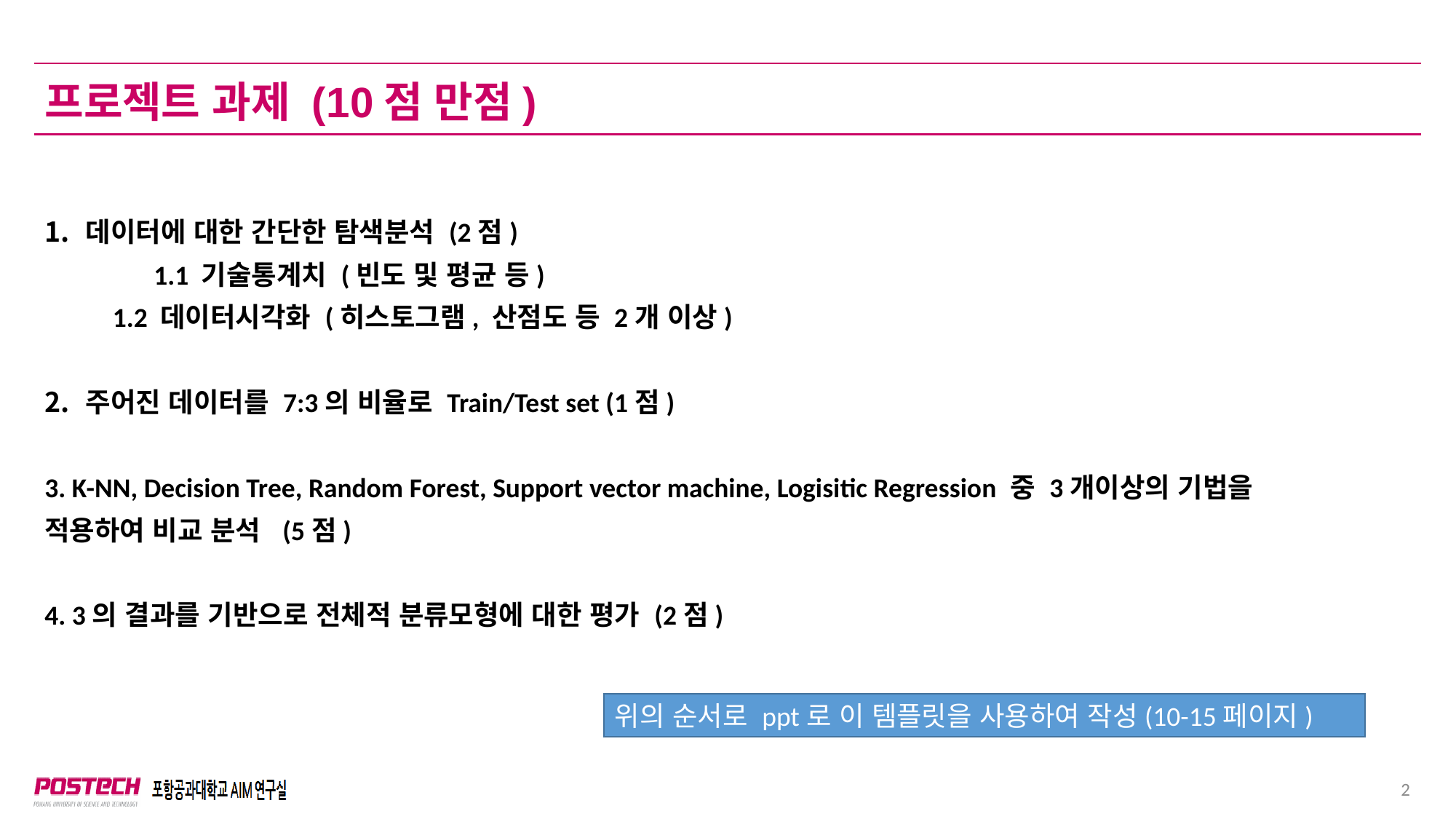

프로젝트 과제 (10점 만점)

데이터에 대한 간단한 탐색분석 (2점)
	1.1 기술통계치 (빈도 및 평균 등)
           1.2 데이터시각화 (히스토그램, 산점도 등 2개 이상)

주어진 데이터를 7:3의 비율로 Train/Test set (1점)

3. K-NN, Decision Tree, Random Forest, Support vector machine, Logisitic Regression 중 3개이상의 기법을 적용하여 비교 분석  (5점)

4. 3의 결과를 기반으로 전체적 분류모형에 대한 평가 (2점)

위의 순서로 ppt로 이 템플릿을 사용하여 작성(10-15페이지)